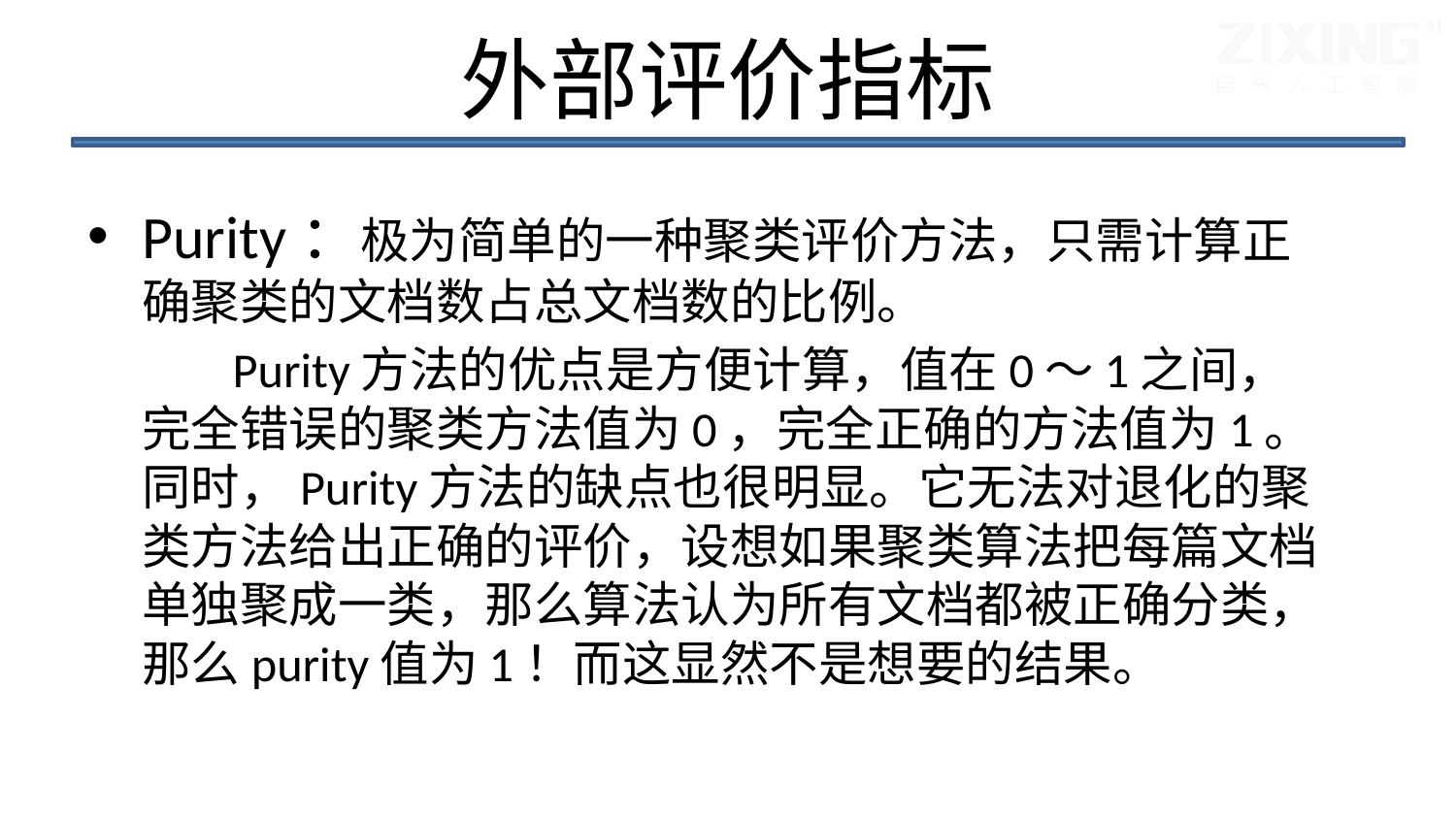

# 外部评价指标

Purity：极为简单的一种聚类评价方法，只需计算正确聚类的文档数占总文档数的比例。
             Purity方法的优点是方便计算，值在0～1之间，完全错误的聚类方法值为0，完全正确的方法值为1。同时，Purity方法的缺点也很明显。它无法对退化的聚类方法给出正确的评价，设想如果聚类算法把每篇文档单独聚成一类，那么算法认为所有文档都被正确分类，那么purity值为1！而这显然不是想要的结果。